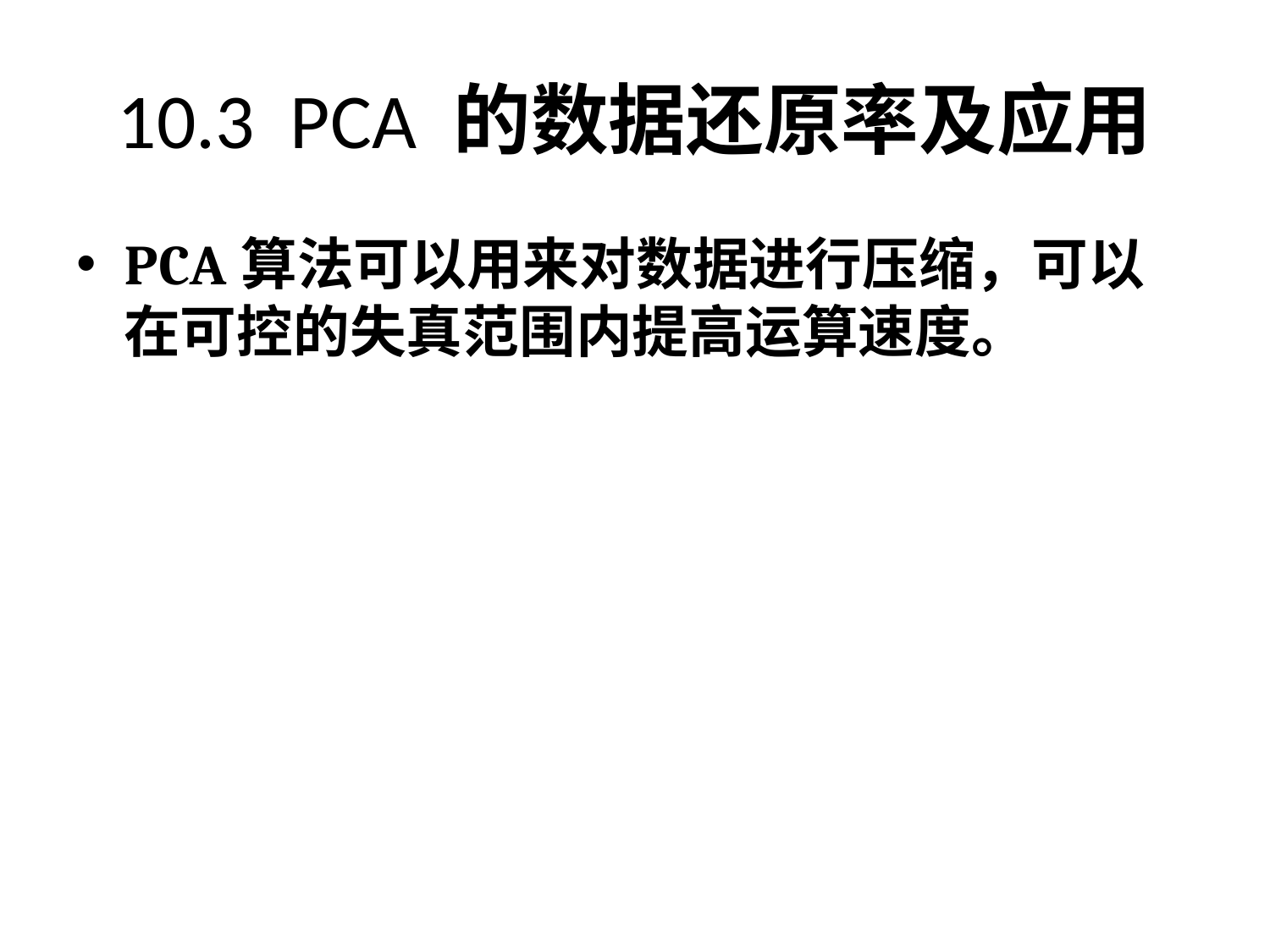

# 10.3  PCA 的数据还原率及应用
PCA算法可以用来对数据进行压缩，可以在可控的失真范围内提高运算速度。